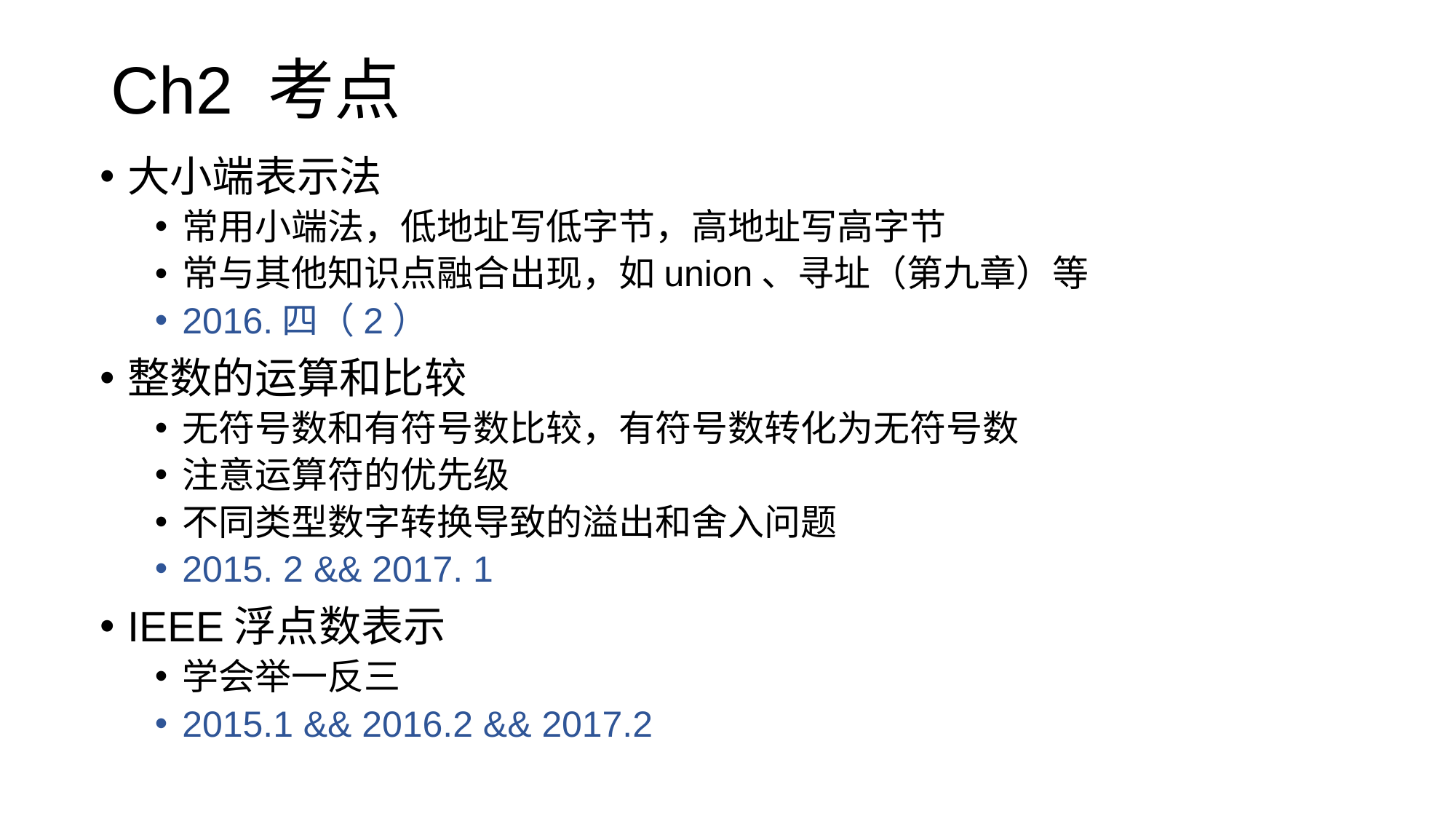

# Ch2 考点
大小端表示法
常用小端法，低地址写低字节，高地址写高字节
常与其他知识点融合出现，如union、寻址（第九章）等
2016.四（2）
整数的运算和比较
无符号数和有符号数比较，有符号数转化为无符号数
注意运算符的优先级
不同类型数字转换导致的溢出和舍入问题
2015. 2 && 2017. 1
IEEE浮点数表示
学会举一反三
2015.1 && 2016.2 && 2017.2